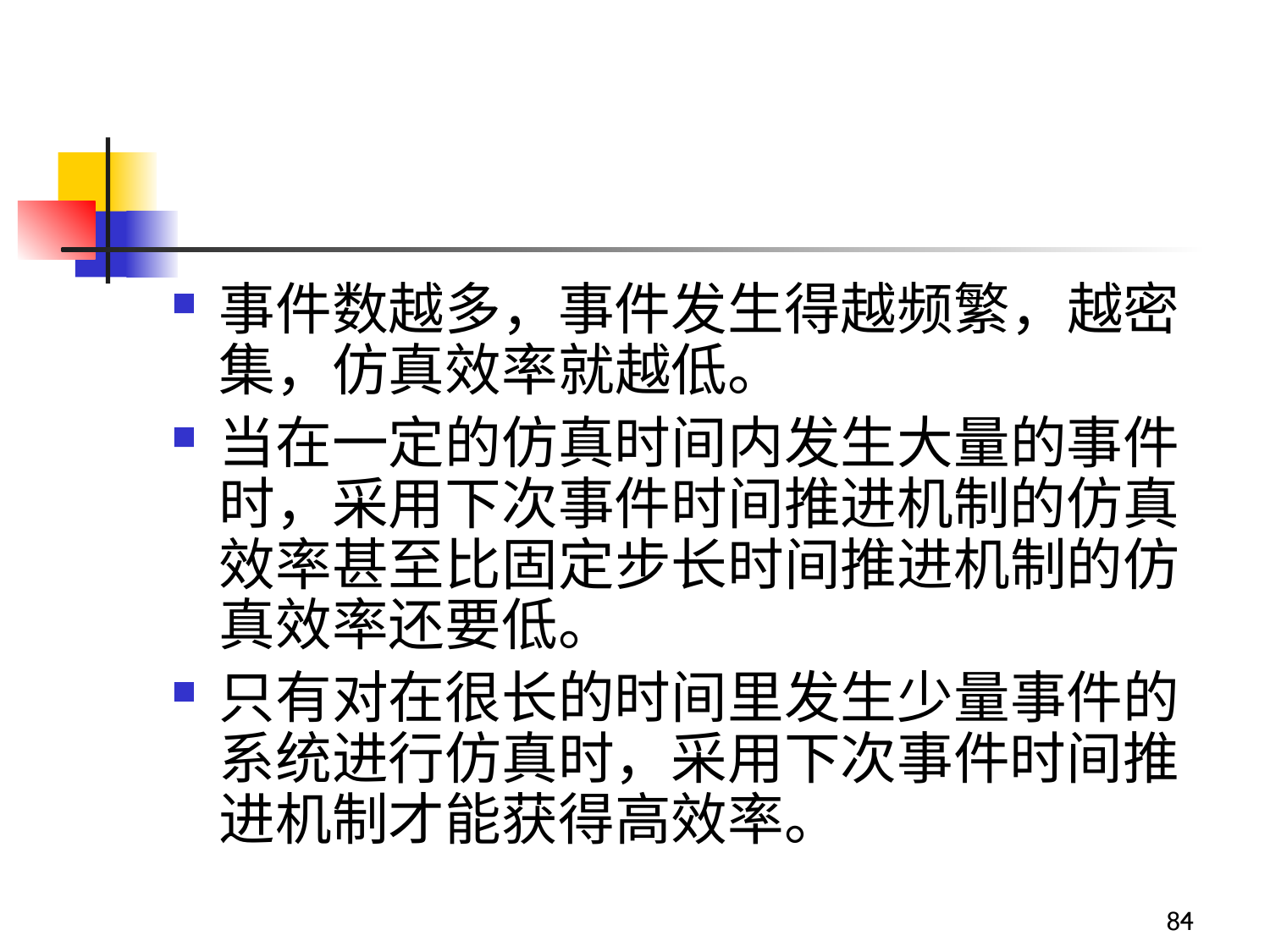

#
事件数越多，事件发生得越频繁，越密集，仿真效率就越低。
当在一定的仿真时间内发生大量的事件时，采用下次事件时间推进机制的仿真效率甚至比固定步长时间推进机制的仿真效率还要低。
只有对在很长的时间里发生少量事件的系统进行仿真时，采用下次事件时间推进机制才能获得高效率。
84